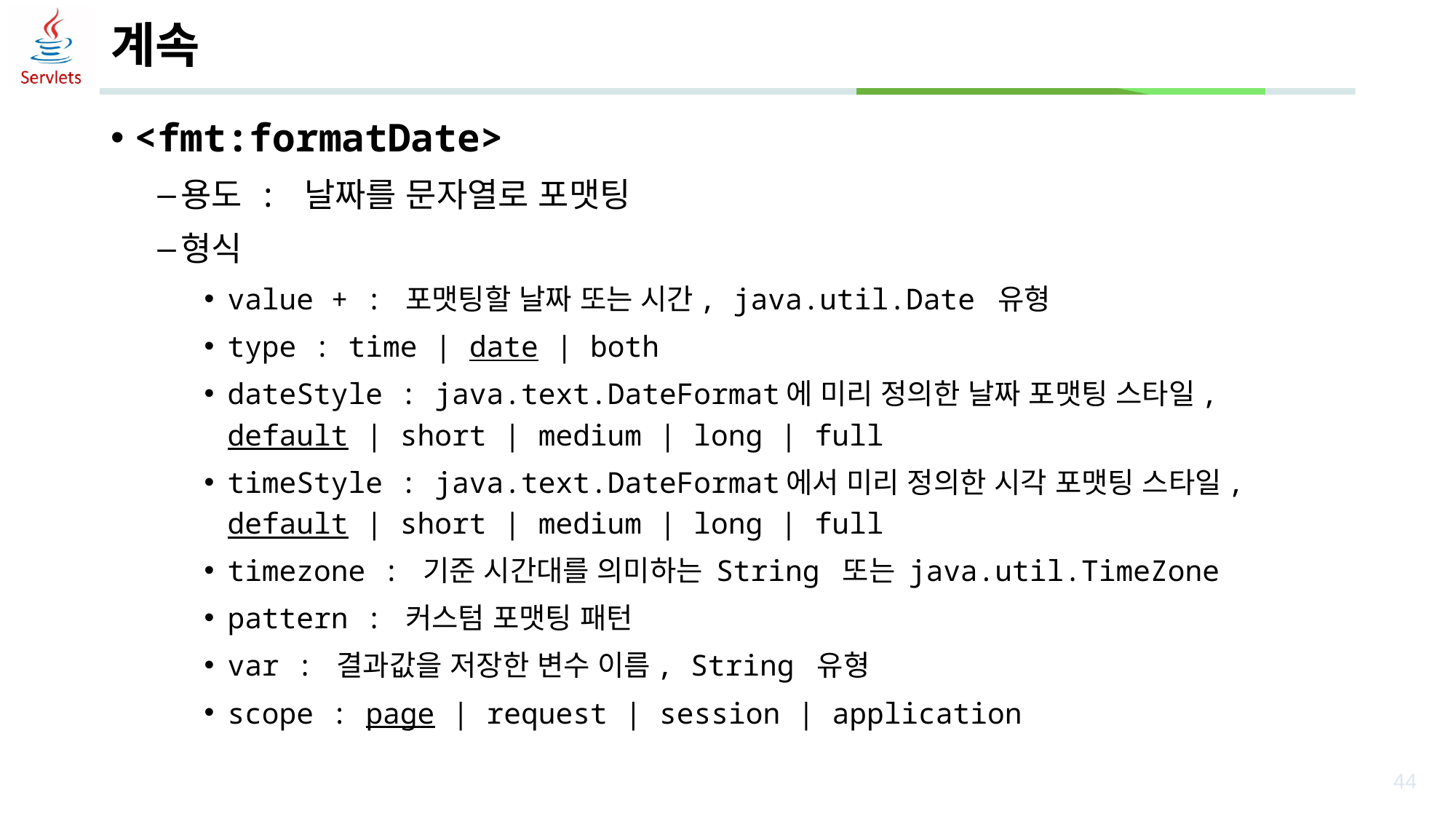

# 계속
<fmt:formatDate>
용도 : 날짜를 문자열로 포맷팅
형식
value + : 포맷팅할 날짜 또는 시간, java.util.Date 유형
type : time | date | both
dateStyle : java.text.DateFormat에 미리 정의한 날짜 포맷팅 스타일, default | short | medium | long | full
timeStyle : java.text.DateFormat에서 미리 정의한 시각 포맷팅 스타일, default | short | medium | long | full
timezone : 기준 시간대를 의미하는 String 또는 java.util.TimeZone
pattern : 커스텀 포맷팅 패턴
var : 결과값을 저장한 변수 이름, String 유형
scope : page | request | session | application
44